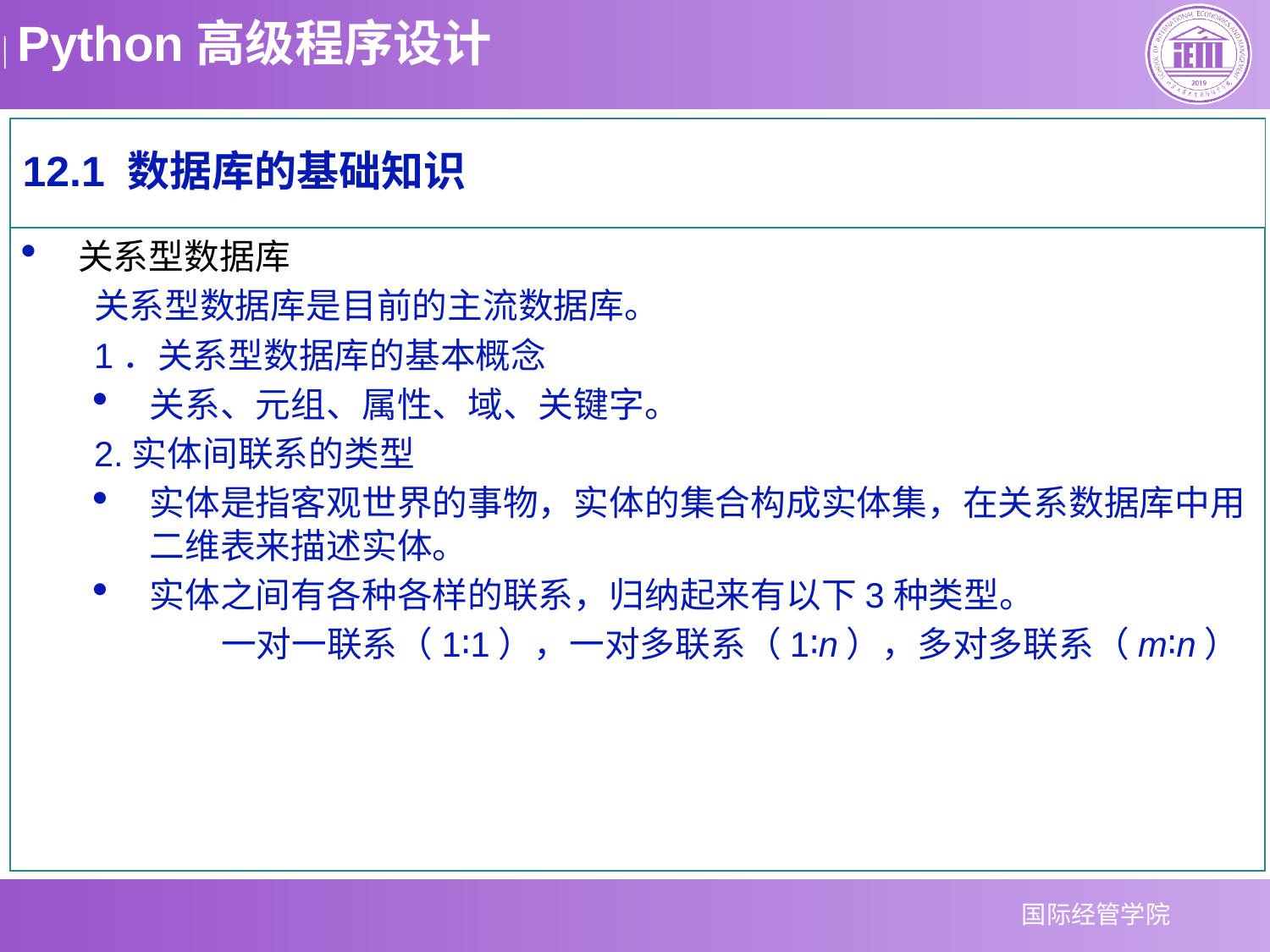

12.1 数据库的基础知识
关系型数据库
关系型数据库是目前的主流数据库。
1．关系型数据库的基本概念
关系、元组、属性、域、关键字。
2.实体间联系的类型
实体是指客观世界的事物，实体的集合构成实体集，在关系数据库中用二维表来描述实体。
实体之间有各种各样的联系，归纳起来有以下3种类型。
	一对一联系（1∶1），一对多联系（1∶n），多对多联系（m∶n）